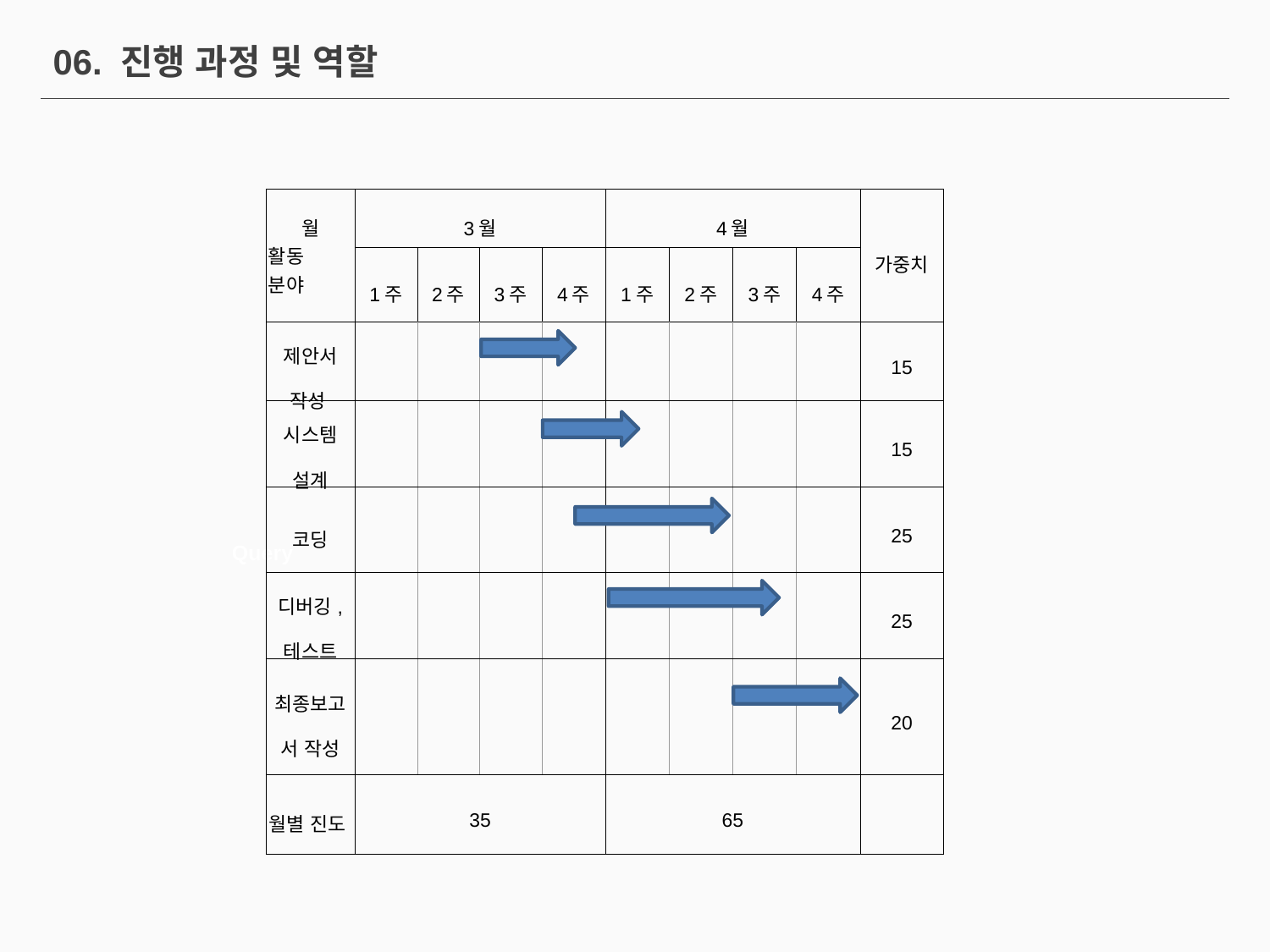

06. 진행 과정 및 역할
| 월 활동 분야 | 3월 |  |  |  | 4월 |  |  |  | 가중치 |
| --- | --- | --- | --- | --- | --- | --- | --- | --- | --- |
|  | 1주 | 2주 | 3주 | 4주 | 1주 | 2주 | 3주 | 4주 |  |
| 제안서 작성 |  |  |  |  |  |  |  |  | 15 |
| 시스템 설계 |  |  |  |  |  |  |  |  | 15 |
| 코딩 |  |  |  |  |  |  |  |  | 25 |
| 디버깅, 테스트 |  |  |  |  |  |  |  |  | 25 |
| 최종보고서 작성 |  |  |  |  |  |  |  |  | 20 |
| 월별 진도 | 35 |  |  |  | 65 |  |  |  |  |

Query